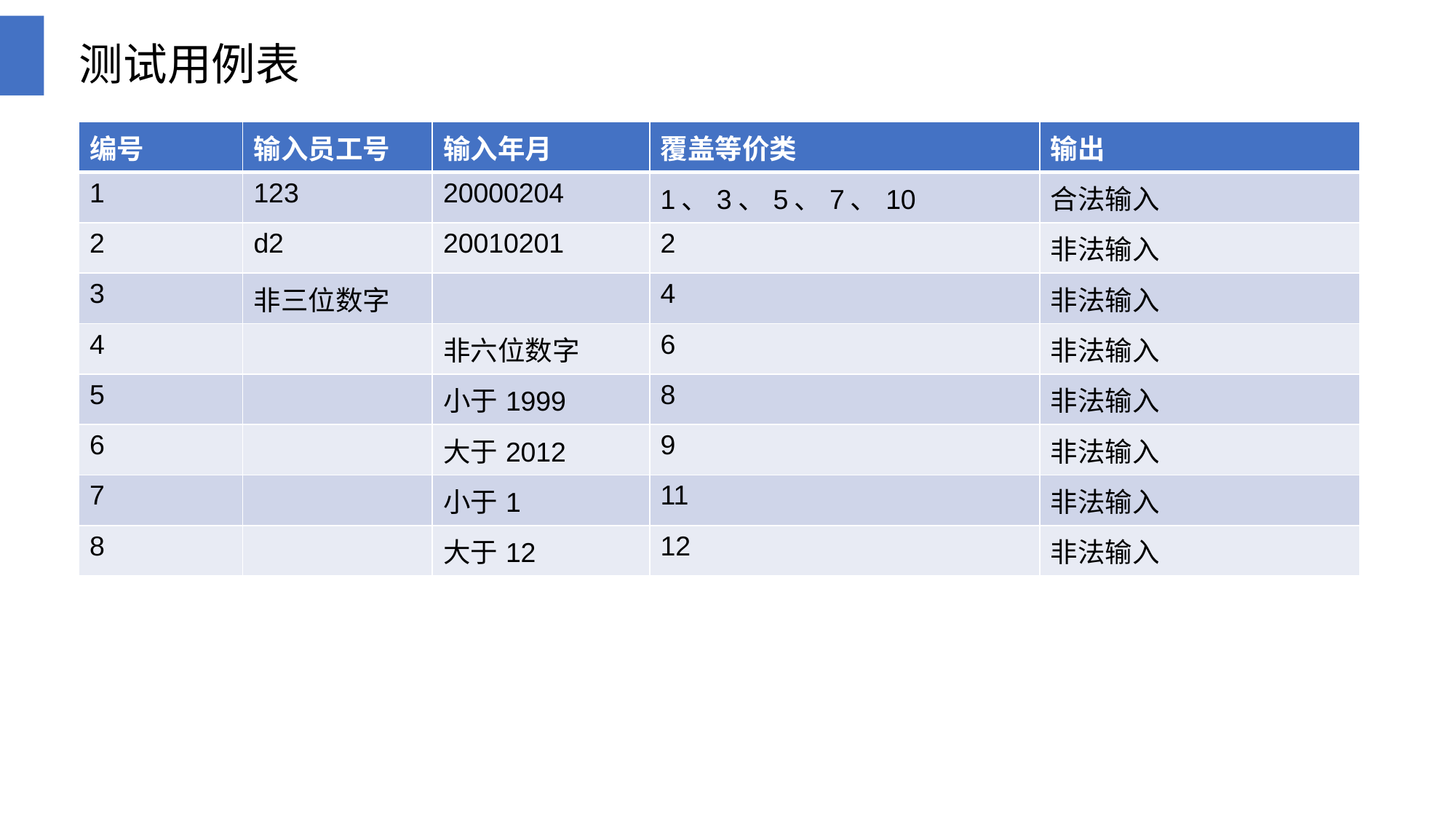

# 测试用例表
| 编号 | 输入员工号 | 输入年月 | 覆盖等价类 | 输出 |
| --- | --- | --- | --- | --- |
| 1 | 123 | 20000204 | 1、3、5、7、10 | 合法输入 |
| 2 | d2 | 20010201 | 2 | 非法输入 |
| 3 | 非三位数字 |  | 4 | 非法输入 |
| 4 |  | 非六位数字 | 6 | 非法输入 |
| 5 |  | 小于1999 | 8 | 非法输入 |
| 6 |  | 大于2012 | 9 | 非法输入 |
| 7 |  | 小于1 | 11 | 非法输入 |
| 8 |  | 大于12 | 12 | 非法输入 |